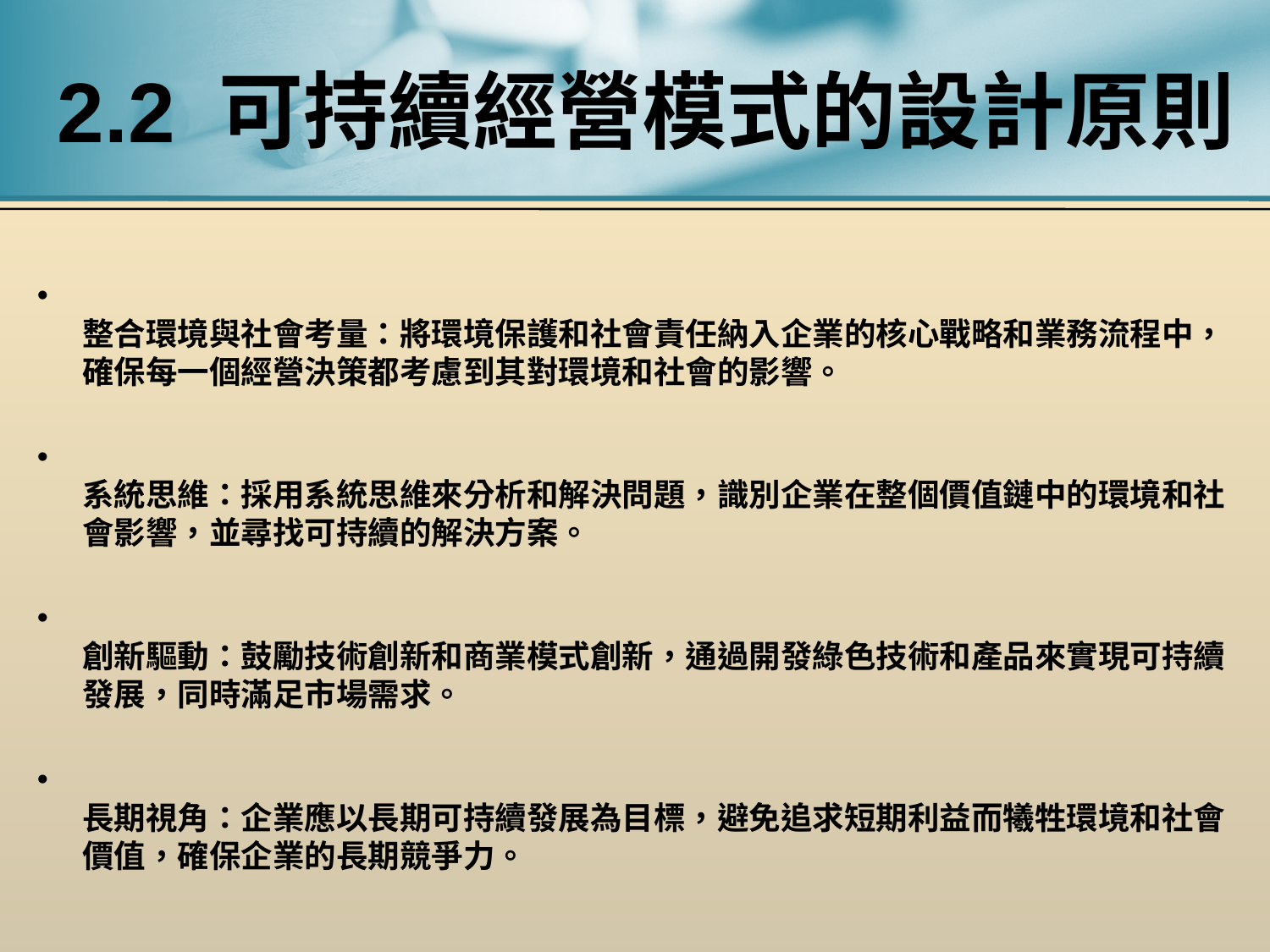

# 2.2 可持續經營模式的設計原則

整合環境與社會考量：將環境保護和社會責任納入企業的核心戰略和業務流程中，確保每一個經營決策都考慮到其對環境和社會的影響。
系統思維：採用系統思維來分析和解決問題，識別企業在整個價值鏈中的環境和社會影響，並尋找可持續的解決方案。
創新驅動：鼓勵技術創新和商業模式創新，通過開發綠色技術和產品來實現可持續發展，同時滿足市場需求。
長期視角：企業應以長期可持續發展為目標，避免追求短期利益而犧牲環境和社會價值，確保企業的長期競爭力。